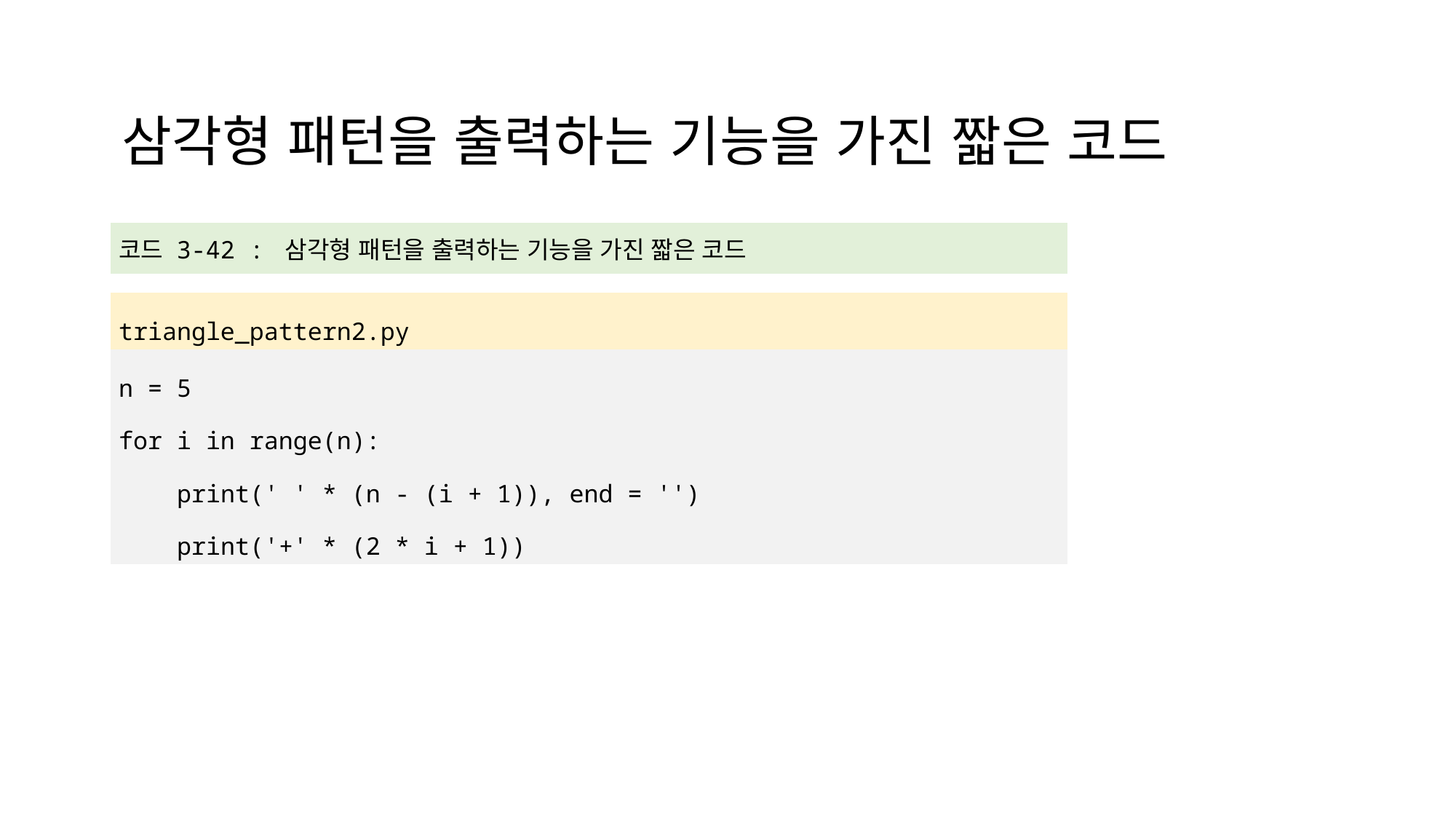

삼각형 패턴을 출력하는 기능을 가진 짧은 코드
| 코드 3-42 : 삼각형 패턴을 출력하는 기능을 가진 짧은 코드 |
| --- |
|  |
| triangle\_pattern2.py |
| n = 5 for i in range(n): print(' ' \* (n - (i + 1)), end = '') print('+' \* (2 \* i + 1)) |